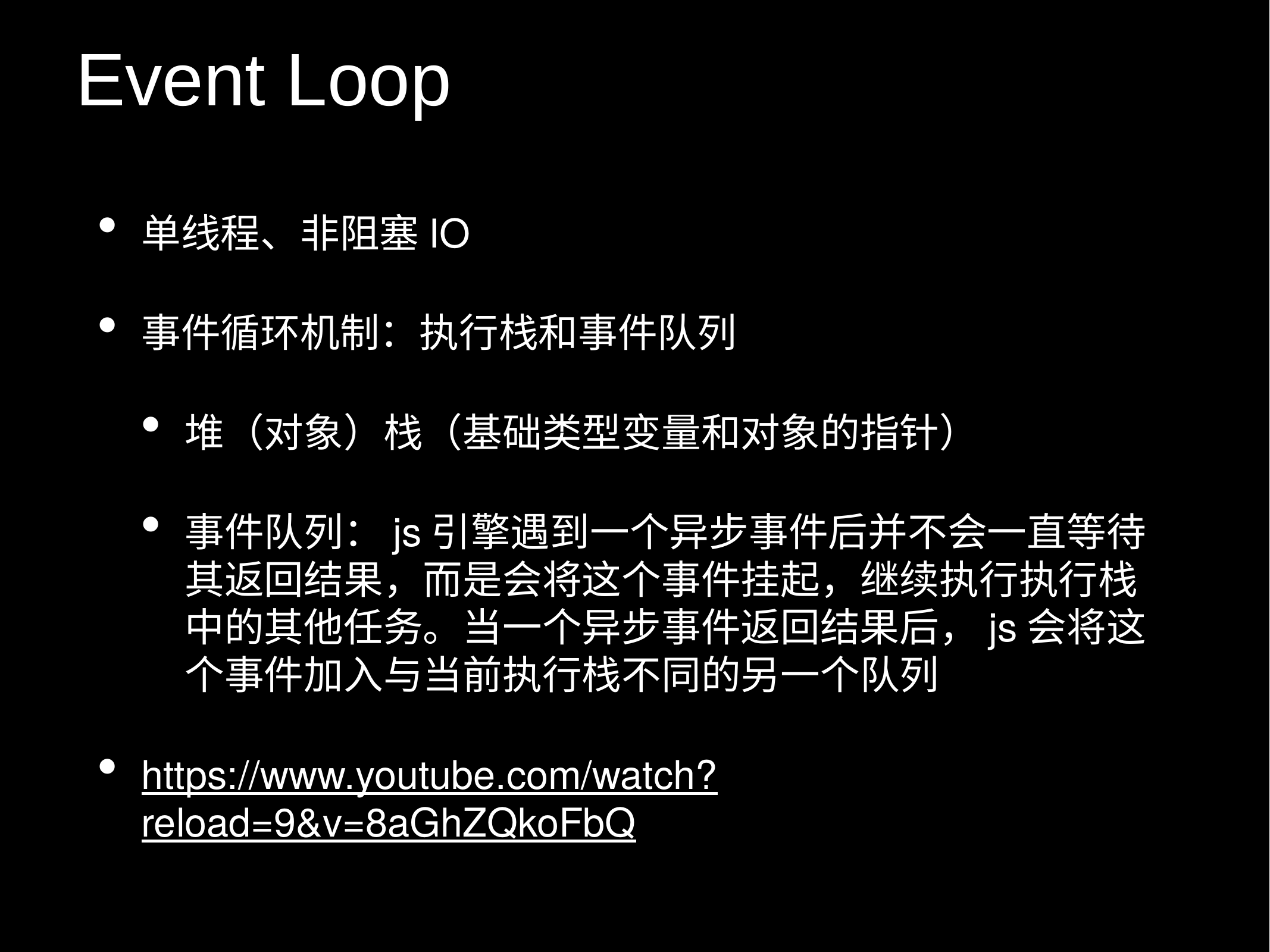

# Event Loop
单线程、非阻塞IO
事件循环机制：执行栈和事件队列
堆（对象）栈（基础类型变量和对象的指针）
事件队列：js引擎遇到一个异步事件后并不会一直等待其返回结果，而是会将这个事件挂起，继续执行执行栈中的其他任务。当一个异步事件返回结果后，js会将这个事件加入与当前执行栈不同的另一个队列
https://www.youtube.com/watch?reload=9&v=8aGhZQkoFbQ